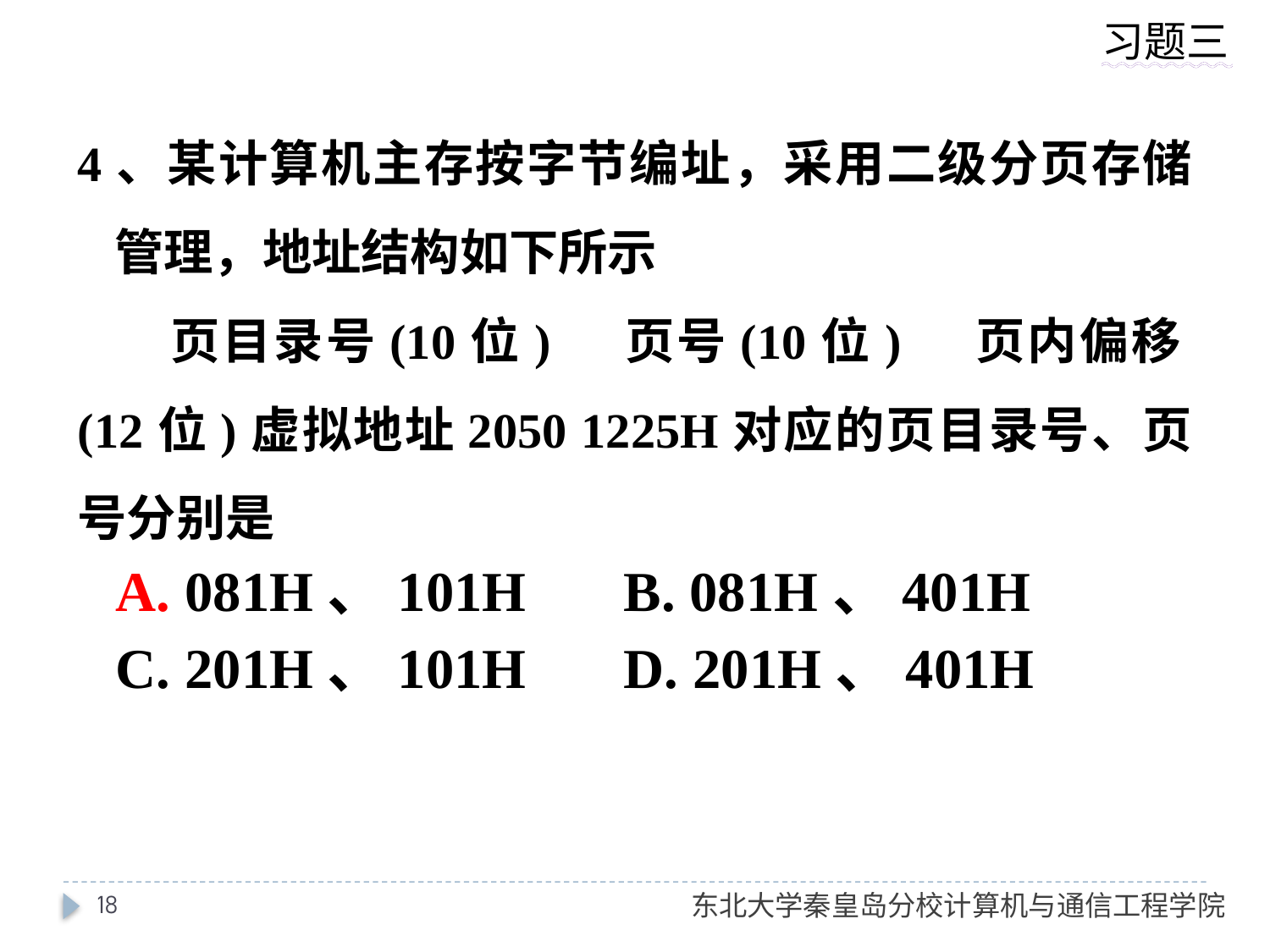

4、某计算机主存按字节编址，采用二级分页存储管理，地址结构如下所示
页目录号(10位)    页号(10位)    页内偏移(12位)虚拟地址2050 1225H对应的页目录号、页号分别是
A. 081H、101H    	B. 081H、401H
C. 201H、101H    	D. 201H、401H

18